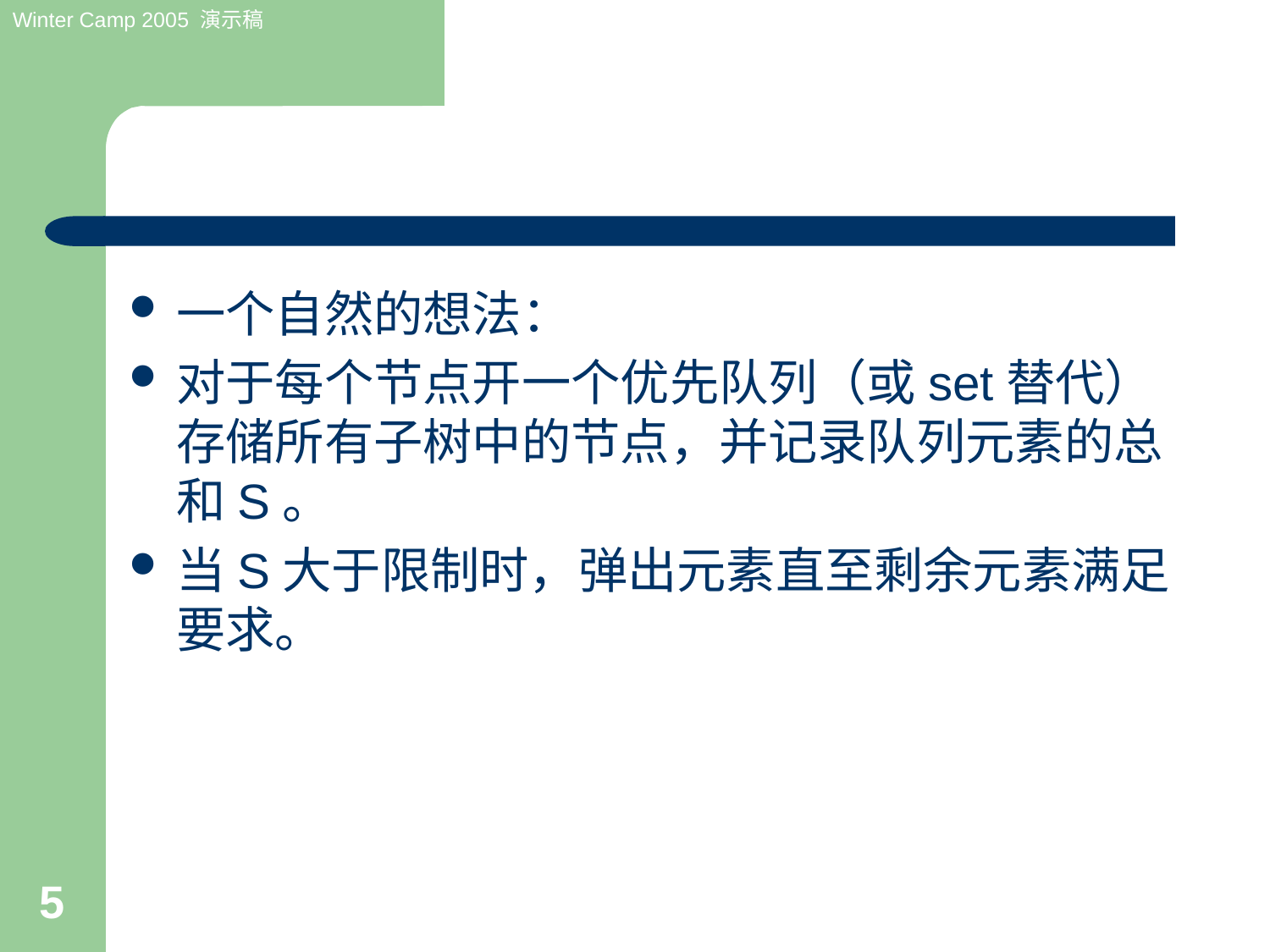

#
一个自然的想法：
对于每个节点开一个优先队列（或set替代）存储所有子树中的节点，并记录队列元素的总和S。
当S大于限制时，弹出元素直至剩余元素满足要求。

5